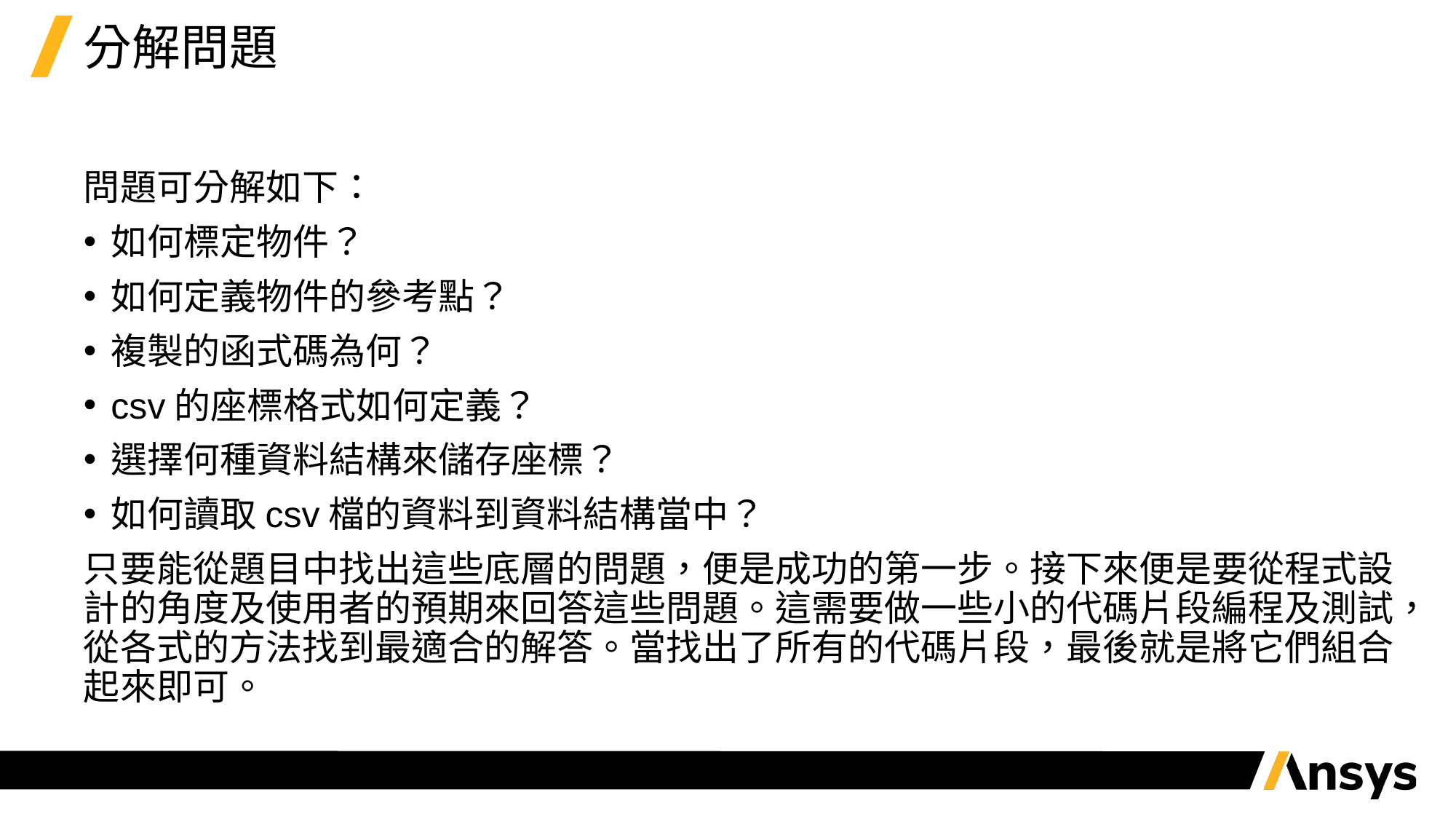

# 分解問題
問題可分解如下：
如何標定物件？
如何定義物件的參考點？
複製的函式碼為何？
csv的座標格式如何定義？
選擇何種資料結構來儲存座標？
如何讀取csv檔的資料到資料結構當中？
只要能從題目中找出這些底層的問題，便是成功的第一步。接下來便是要從程式設計的角度及使用者的預期來回答這些問題。這需要做一些小的代碼片段編程及測試，從各式的方法找到最適合的解答。當找出了所有的代碼片段，最後就是將它們組合起來即可。